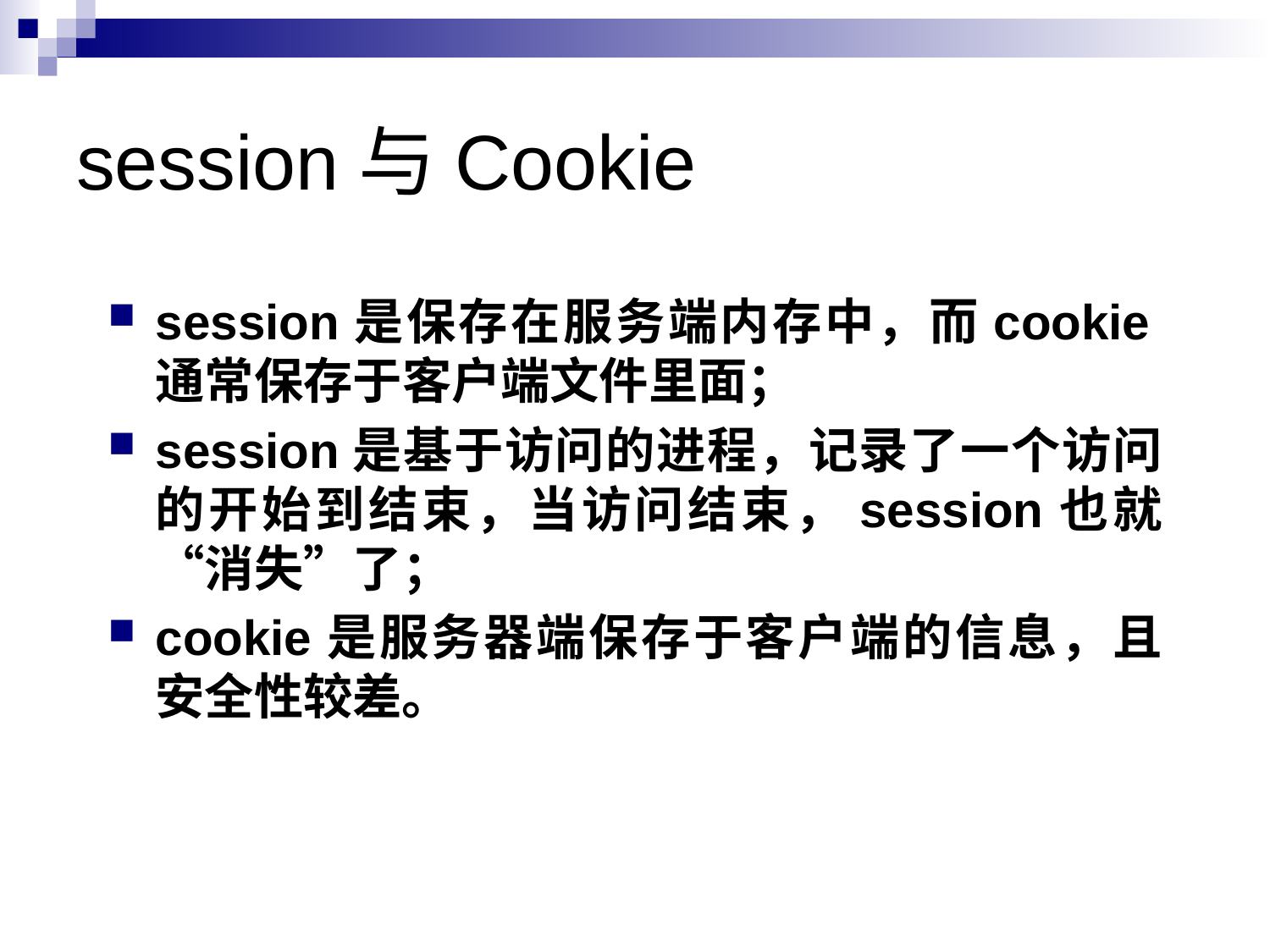

# session与Cookie
session是保存在服务端内存中，而cookie通常保存于客户端文件里面；
session是基于访问的进程，记录了一个访问的开始到结束，当访问结束，session也就“消失”了；
cookie是服务器端保存于客户端的信息，且安全性较差。
32